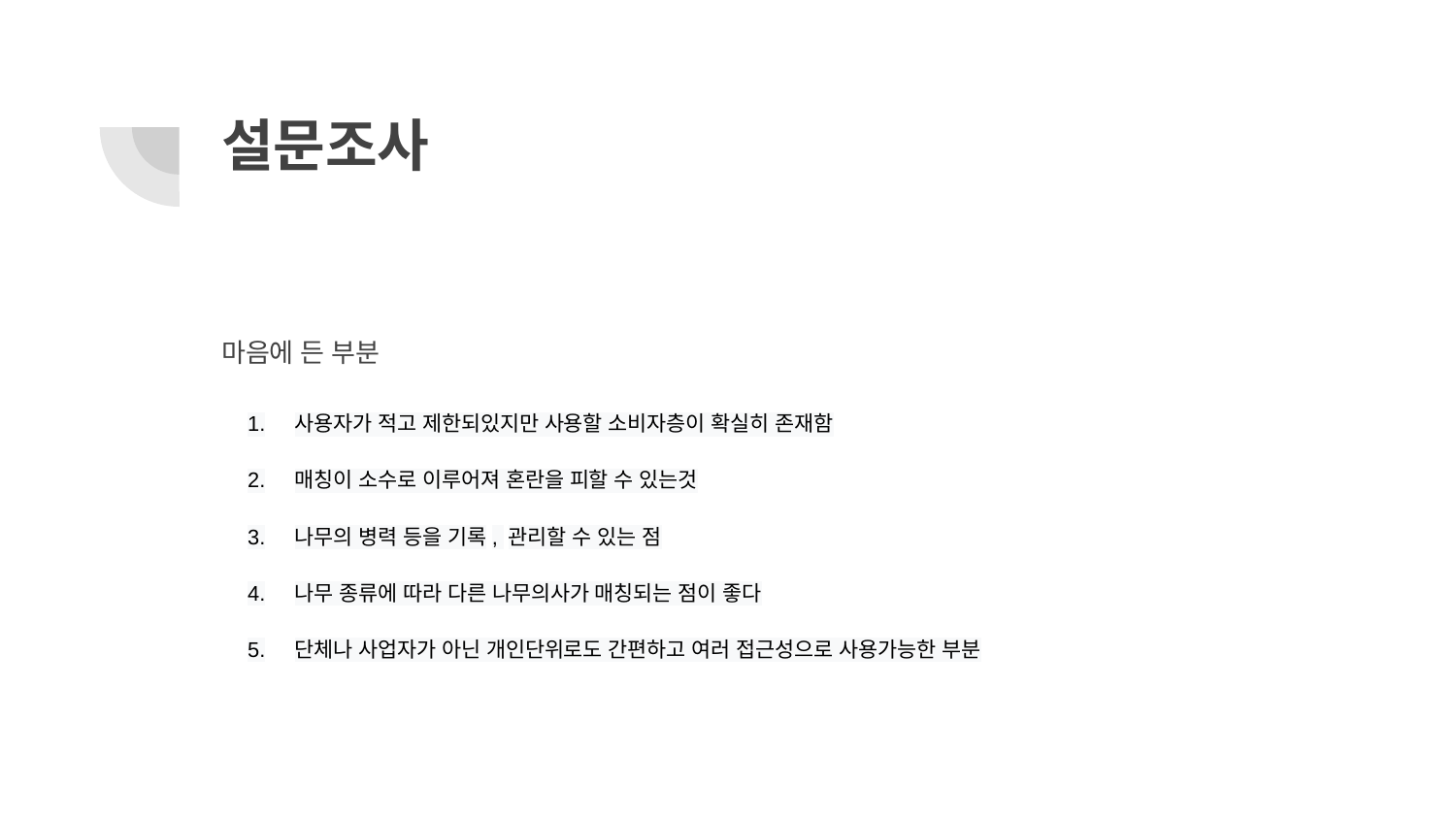

설문조사
마음에 든 부분
사용자가 적고 제한되있지만 사용할 소비자층이 확실히 존재함
매칭이 소수로 이루어져 혼란을 피할 수 있는것
나무의 병력 등을 기록, 관리할 수 있는 점
나무 종류에 따라 다른 나무의사가 매칭되는 점이 좋다
단체나 사업자가 아닌 개인단위로도 간편하고 여러 접근성으로 사용가능한 부분